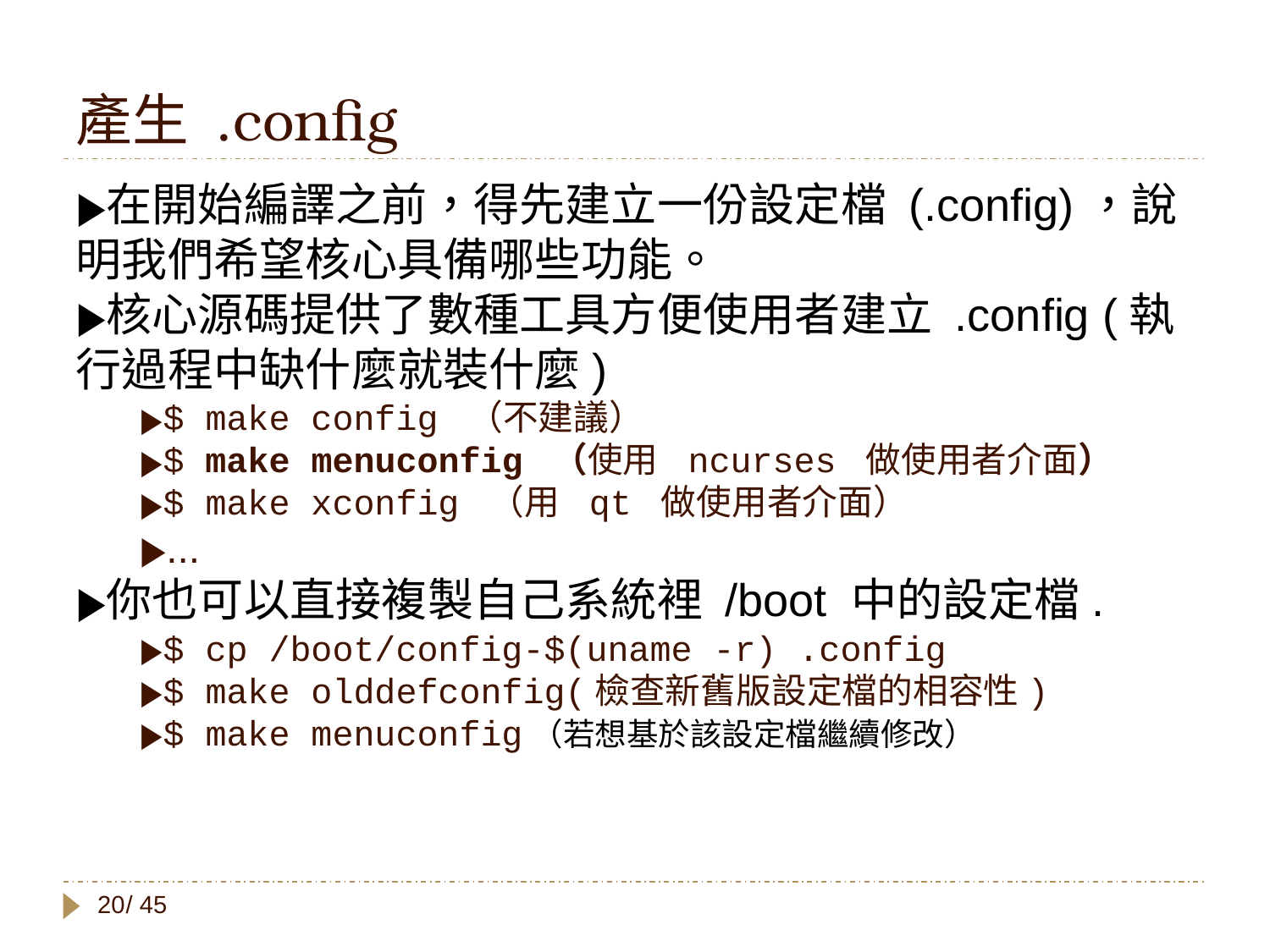

產生 .config
在開始編譯之前，得先建立一份設定檔 (.config)，說明我們希望核心具備哪些功能。
核心源碼提供了數種工具方便使用者建立 .config (執行過程中缺什麼就裝什麼)
$ make config （不建議）
$ make menuconfig （使用 ncurses 做使用者介面）
$ make xconfig （用 qt 做使用者介面）
...
你也可以直接複製自己系統裡 /boot 中的設定檔.
$ cp /boot/config-$(uname -r) .config
$ make olddefconfig(檢查新舊版設定檔的相容性)
$ make menuconfig（若想基於該設定檔繼續修改）
/ 45
20